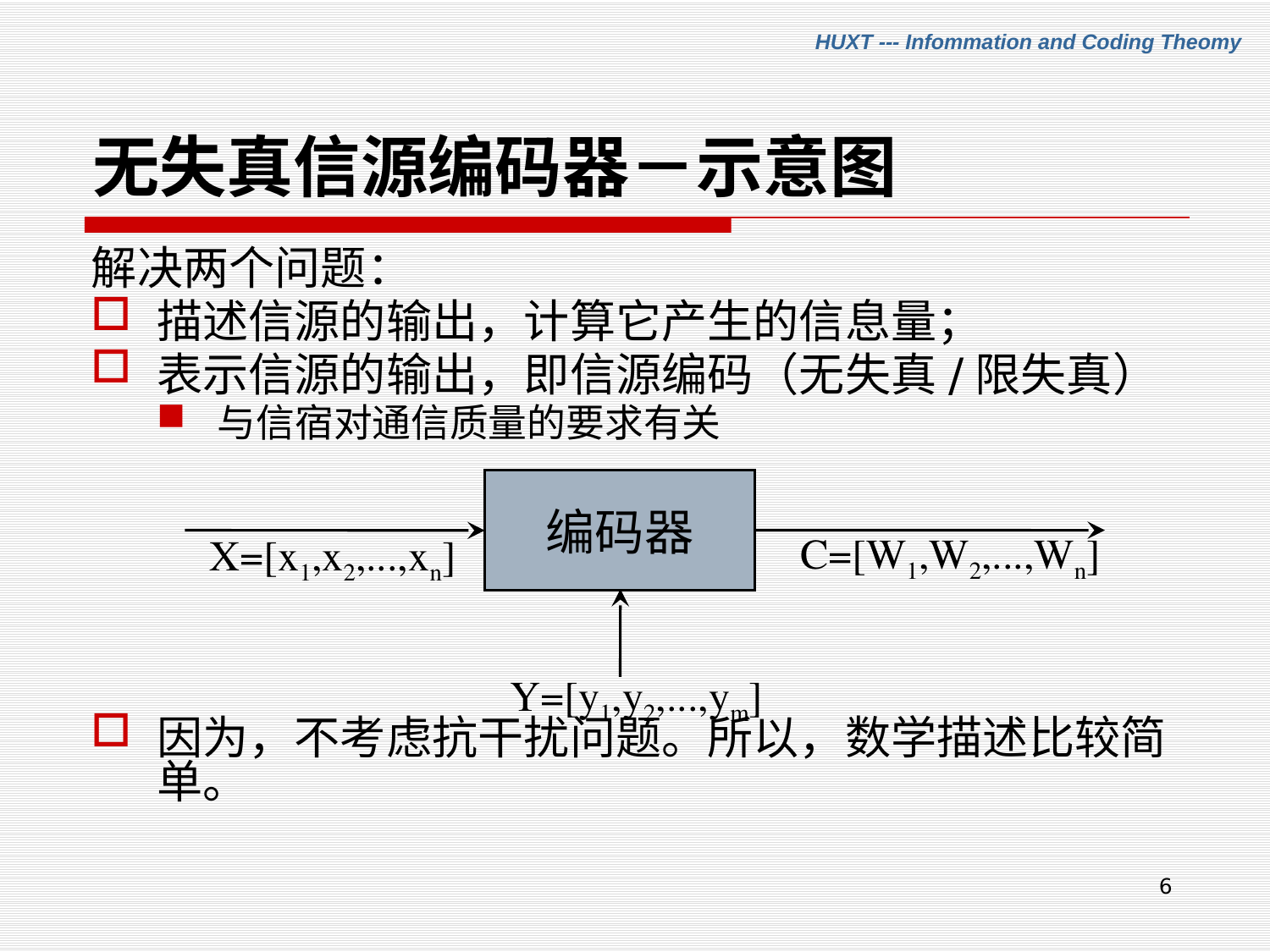

# 无失真信源编码器－示意图
解决两个问题：
描述信源的输出，计算它产生的信息量；
表示信源的输出，即信源编码（无失真/限失真）
与信宿对通信质量的要求有关

因为，不考虑抗干扰问题。所以，数学描述比较简单。

编码器
C=[W1,W2,...,Wn]
X=[x1,x2,...,xn]

Y=[y1,y2,...,ym]
6